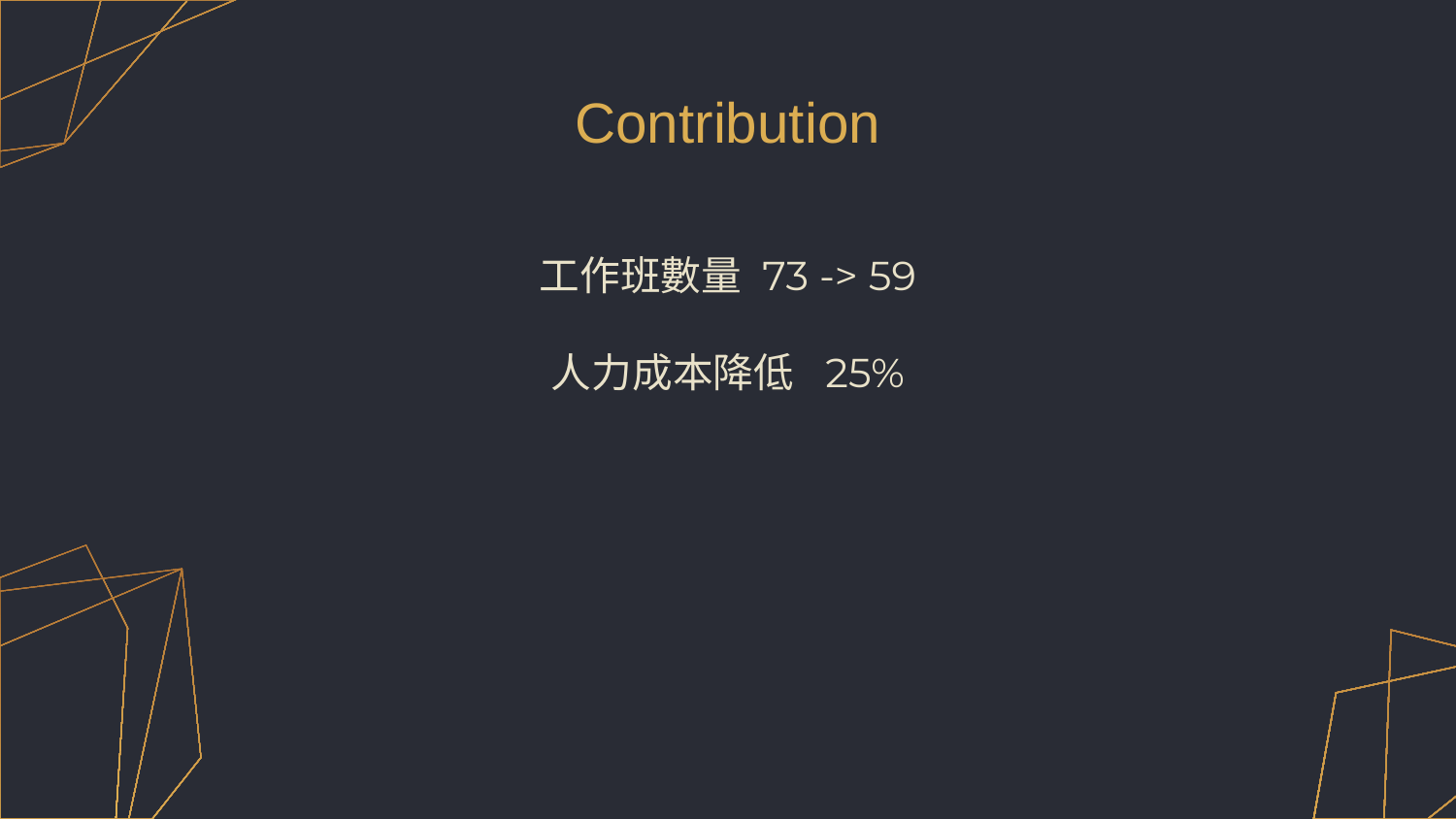

# Contribution
工作班數量 73 -> 59

人力成本降低  25%